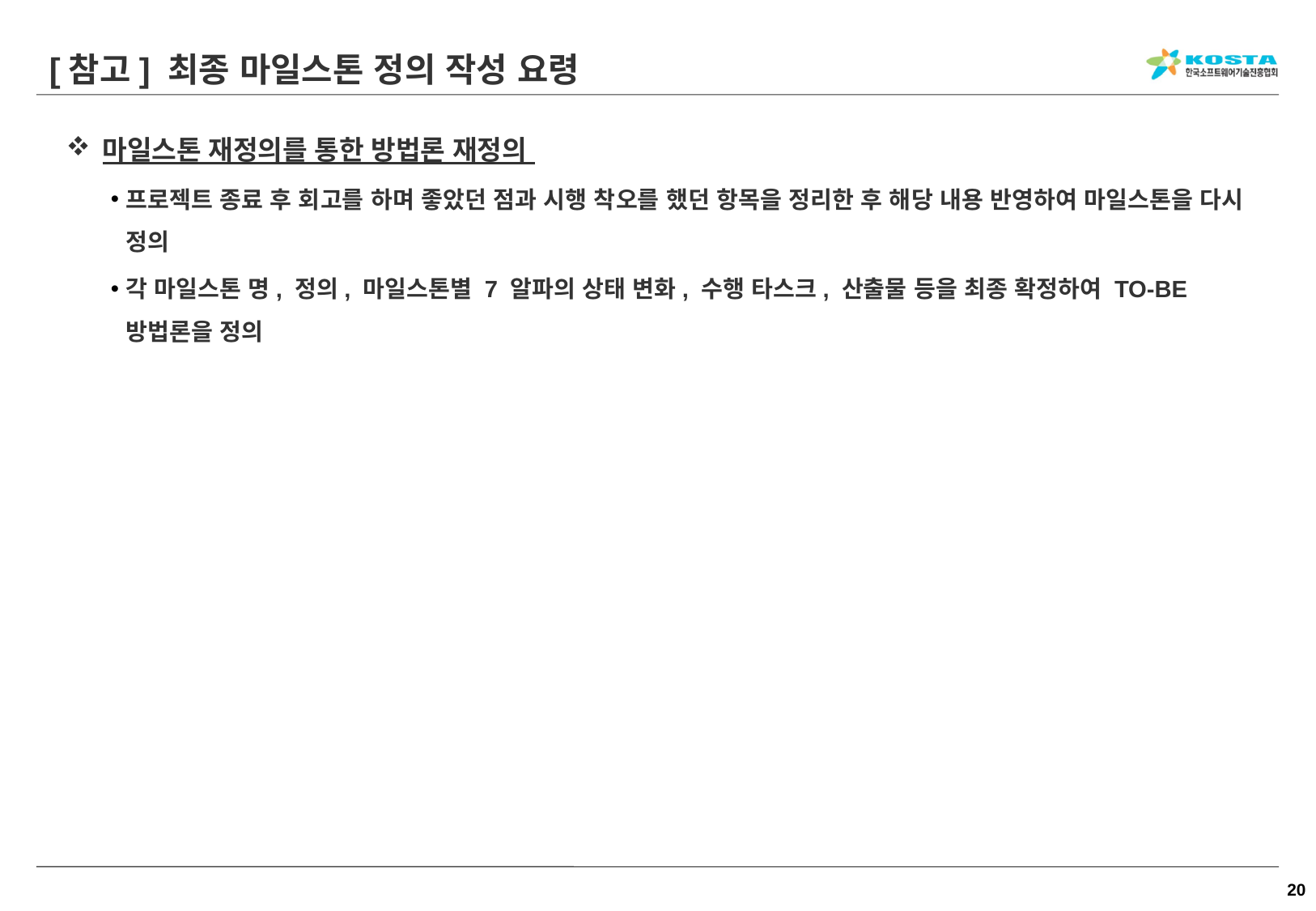

# [참고] 최종 마일스톤 정의 작성 요령
마일스톤 재정의를 통한 방법론 재정의
프로젝트 종료 후 회고를 하며 좋았던 점과 시행 착오를 했던 항목을 정리한 후 해당 내용 반영하여 마일스톤을 다시 정의
각 마일스톤 명, 정의, 마일스톤별 7 알파의 상태 변화, 수행 타스크, 산출물 등을 최종 확정하여 TO-BE 방법론을 정의